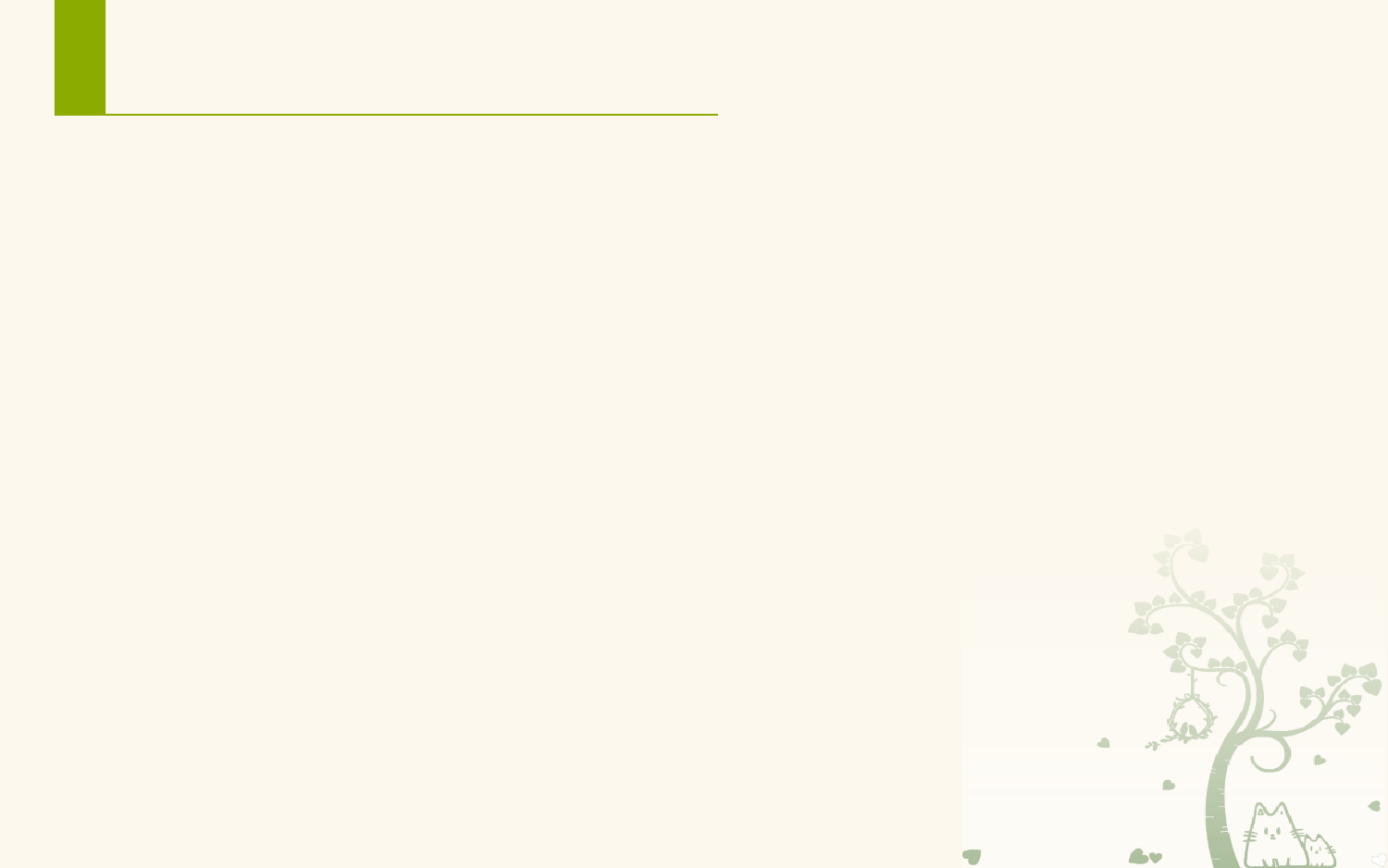

# 4. Activity的销毁
必要时，可以在代码中销毁活动
例如，调用Activity类提供的finish()方法，可以关闭所在的Activity。
默认情况下，系统的 Back 键可以销毁当前活动。
实际上也是调用了finish()方法。
注意，系统的Home键不可以销毁当前活动。